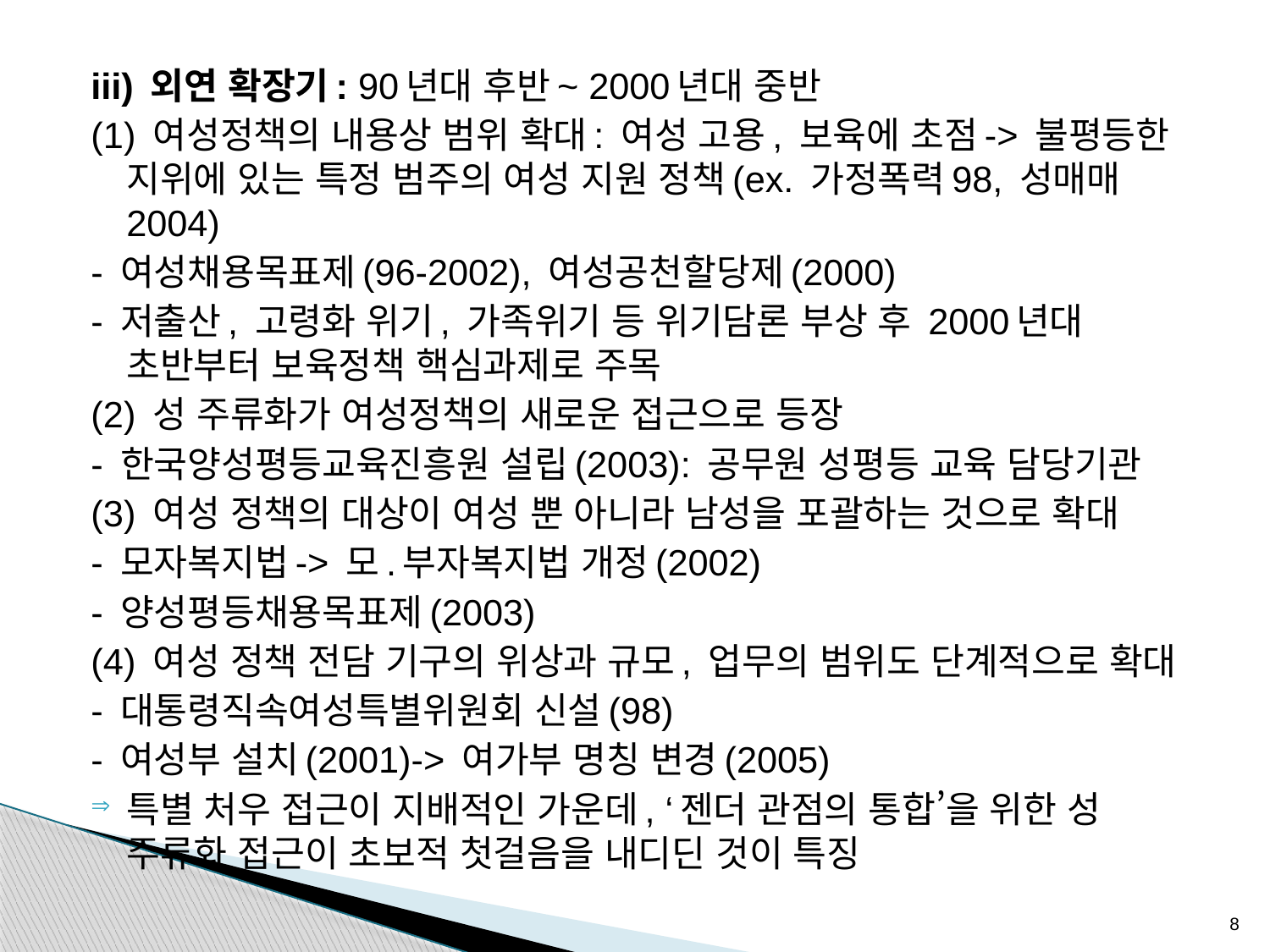

iii) 외연 확장기: 90년대 후반~ 2000년대 중반
(1) 여성정책의 내용상 범위 확대: 여성 고용, 보육에 초점-> 불평등한 지위에 있는 특정 범주의 여성 지원 정책(ex. 가정폭력98, 성매매 2004)
- 여성채용목표제(96-2002), 여성공천할당제(2000)
- 저출산, 고령화 위기, 가족위기 등 위기담론 부상 후 2000년대 초반부터 보육정책 핵심과제로 주목
(2) 성 주류화가 여성정책의 새로운 접근으로 등장
- 한국양성평등교육진흥원 설립(2003): 공무원 성평등 교육 담당기관
(3) 여성 정책의 대상이 여성 뿐 아니라 남성을 포괄하는 것으로 확대
- 모자복지법-> 모.부자복지법 개정(2002)
- 양성평등채용목표제(2003)
(4) 여성 정책 전담 기구의 위상과 규모, 업무의 범위도 단계적으로 확대
- 대통령직속여성특별위원회 신설(98)
- 여성부 설치(2001)-> 여가부 명칭 변경(2005)
특별 처우 접근이 지배적인 가운데, ‘젠더 관점의 통합’을 위한 성 주류화 접근이 초보적 첫걸음을 내디딘 것이 특징
8